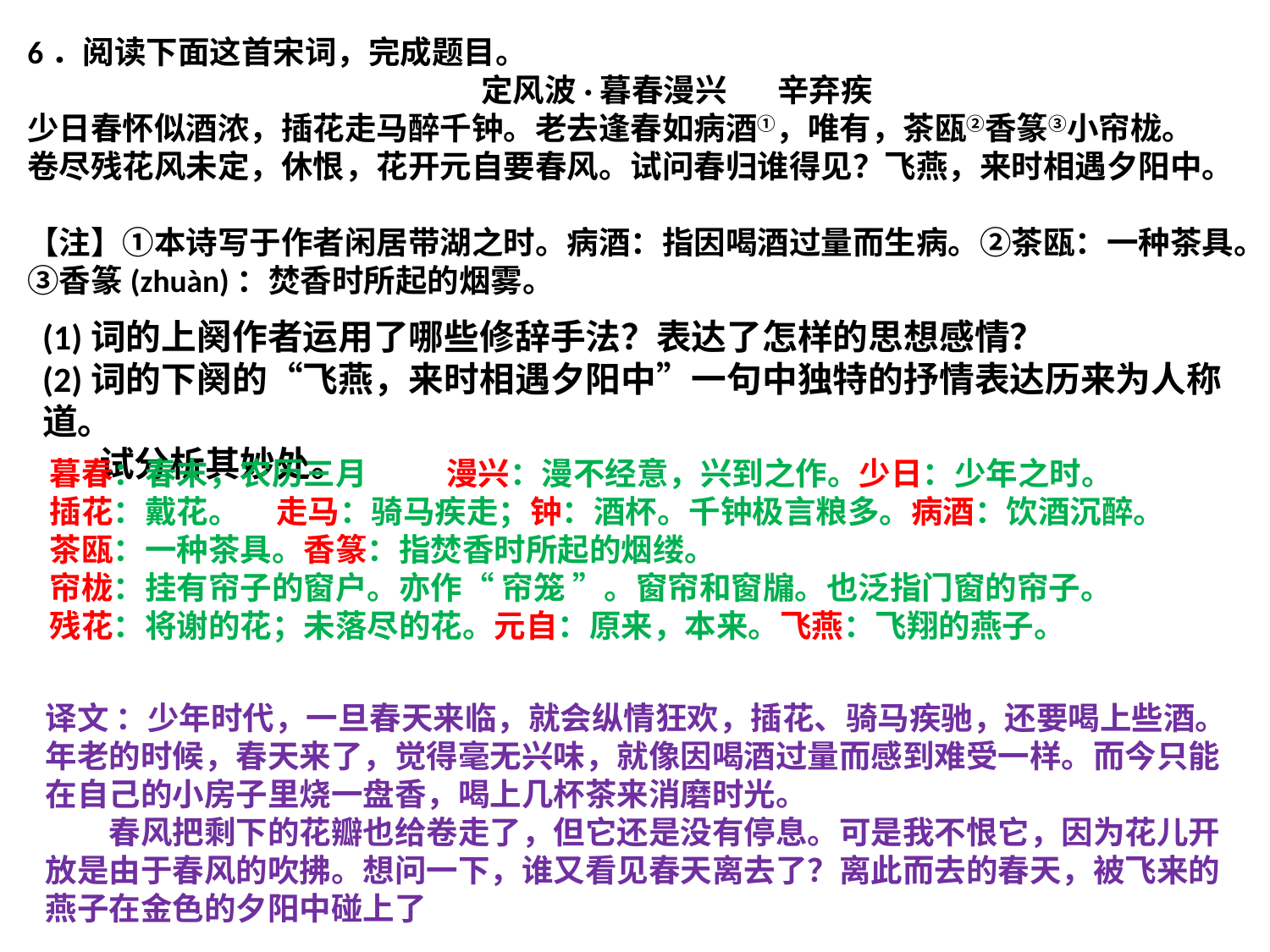

6．阅读下面这首宋词，完成题目。
                                                              定风波·暮春漫兴       辛弃疾
少日春怀似酒浓，插花走马醉千钟。老去逢春如病酒①，唯有，茶瓯②香篆③小帘栊。
卷尽残花风未定，休恨，花开元自要春风。试问春归谁得见？飞燕，来时相遇夕阳中。

【注】①本诗写于作者闲居带湖之时。病酒：指因喝酒过量而生病。②茶瓯：一种茶具。③香篆(zhuàn)：焚香时所起的烟雾。
(1)词的上阕作者运用了哪些修辞手法？表达了怎样的思想感情？
(2)词的下阕的“飞燕，来时相遇夕阳中”一句中独特的抒情表达历来为人称道。
      试分析其妙处。
暮春：春末，农历三月           漫兴：漫不经意，兴到之作。少日：少年之时。
插花：戴花。     走马：骑马疾走；钟：酒杯。千钟极言粮多。病酒：饮酒沉醉。
茶瓯：一种茶具。香篆：指焚香时所起的烟缕。
帘栊：挂有帘子的窗户。亦作“ 帘笼 ”。窗帘和窗牖。也泛指门窗的帘子。
残花：将谢的花；未落尽的花。元自：原来，本来。飞燕：飞翔的燕子。
译文 ：少年时代，一旦春天来临，就会纵情狂欢，插花、骑马疾驰，还要喝上些酒。年老的时候，春天来了，觉得毫无兴味，就像因喝酒过量而感到难受一样。而今只能在自己的小房子里烧一盘香，喝上几杯茶来消磨时光。
　　春风把剩下的花瓣也给卷走了，但它还是没有停息。可是我不恨它，因为花儿开放是由于春风的吹拂。想问一下，谁又看见春天离去了？离此而去的春天，被飞来的燕子在金色的夕阳中碰上了